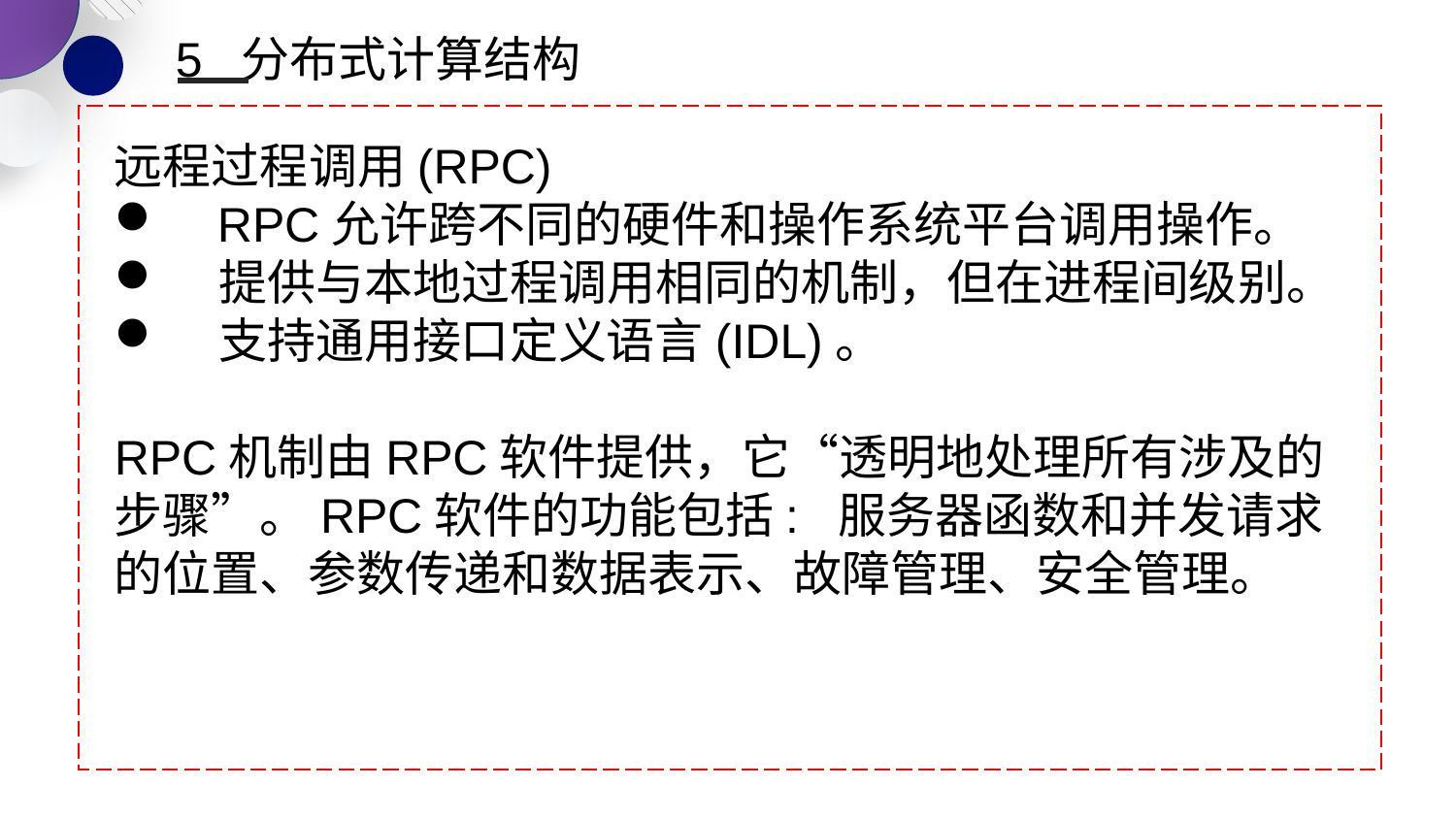

5  分布式计算结构

远程过程调用(RPC)
    RPC允许跨不同的硬件和操作系统平台调用操作。
    提供与本地过程调用相同的机制，但在进程间级别。
    支持通用接口定义语言(IDL)。

RPC机制由RPC软件提供，它“透明地处理所有涉及的步骤”。RPC软件的功能包括:  服务器函数和并发请求的位置、参数传递和数据表示、故障管理、安全管理。